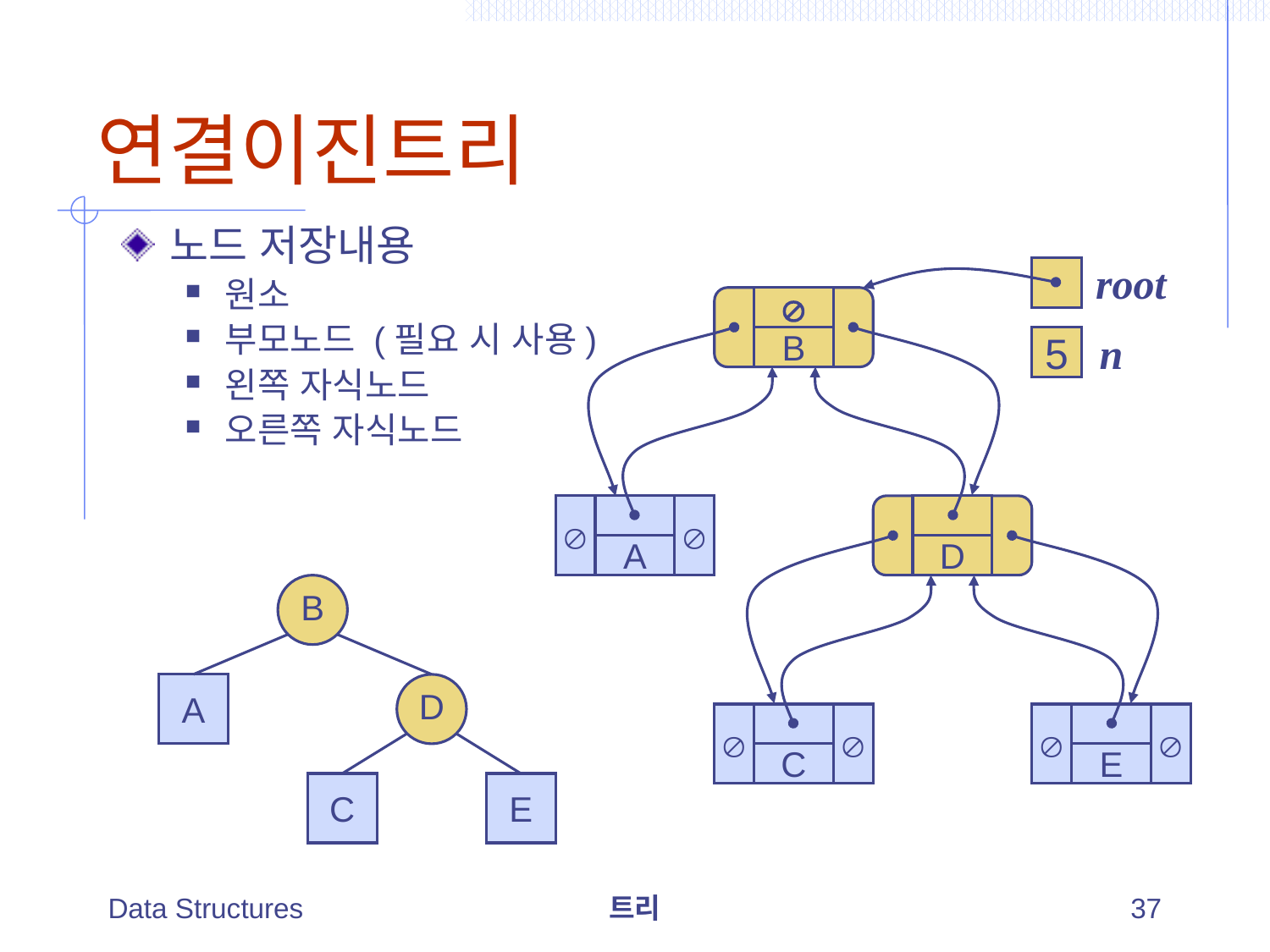

# 연결이진트리
노드 저장내용
원소
부모노드 (필요 시 사용)
왼쪽 자식노드
오른쪽 자식노드

root

∅
B

5

∅

∅

D
A

∅

∅
∅

∅
C
E
n
B
A
D
C
E
Data Structures
트리
37